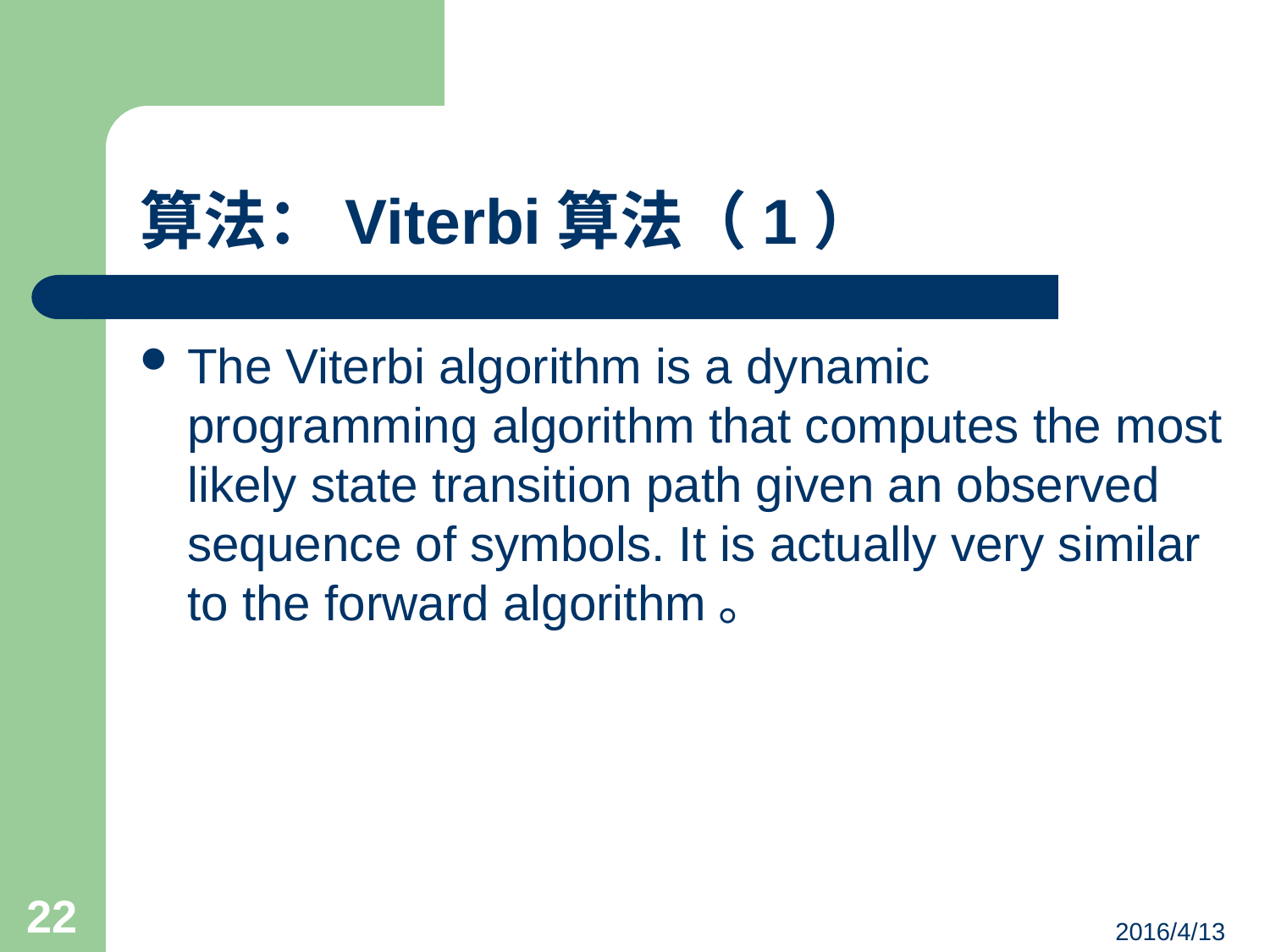

# 算法：Viterbi算法（1）
The Viterbi algorithm is a dynamic programming algorithm that computes the most likely state transition path given an observed sequence of symbols. It is actually very similar to the forward algorithm。

22
2016/4/13